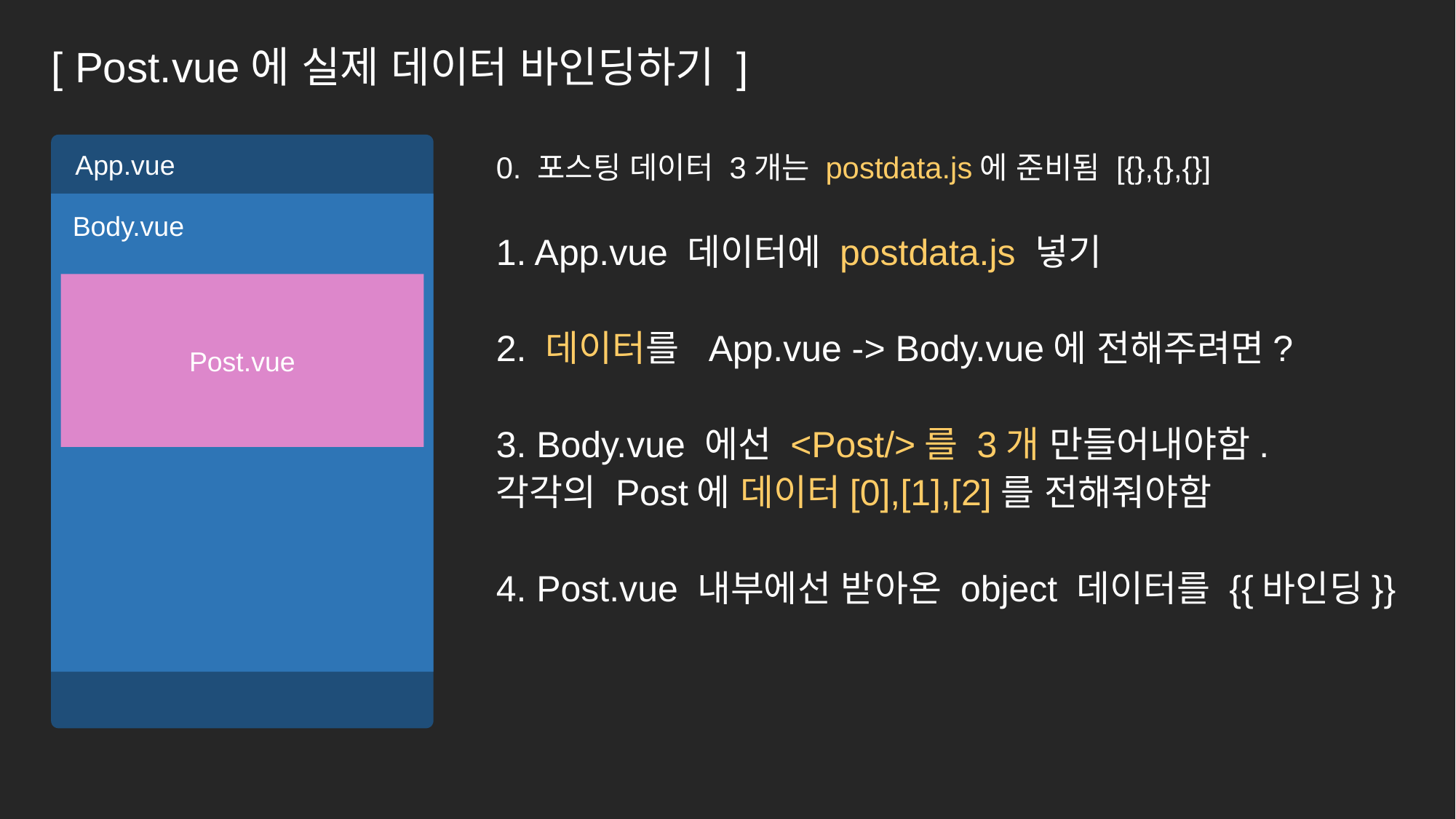

[ Post.vue에 실제 데이터 바인딩하기 ]

0. 포스팅 데이터 3개는 postdata.js에 준비됨 [{},{},{}]

1. App.vue 데이터에 postdata.js 넣기

2. 데이터를  App.vue -> Body.vue에 전해주려면?

3. Body.vue 에선 <Post/>를 3개 만들어내야함.
각각의 Post에 데이터[0],[1],[2]를 전해줘야함

4. Post.vue 내부에선 받아온 object 데이터를 {{바인딩}}
App.vue

Body.vue
Post.vue